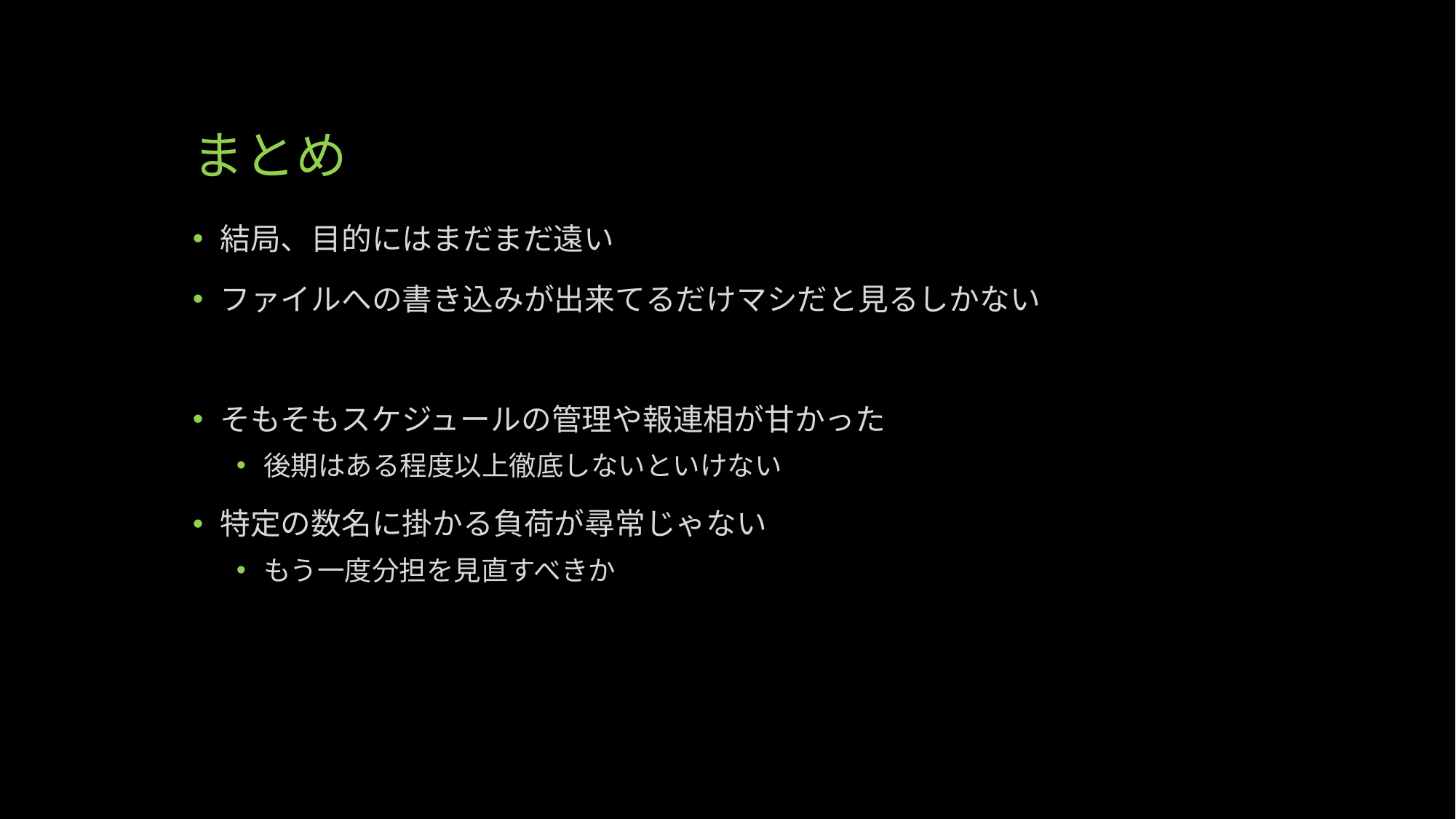

# まとめ
結局、目的にはまだまだ遠い
ファイルへの書き込みが出来てるだけマシだと見るしかない

そもそもスケジュールの管理や報連相が甘かった
後期はある程度以上徹底しないといけない
特定の数名に掛かる負荷が尋常じゃない
もう一度分担を見直すべきか